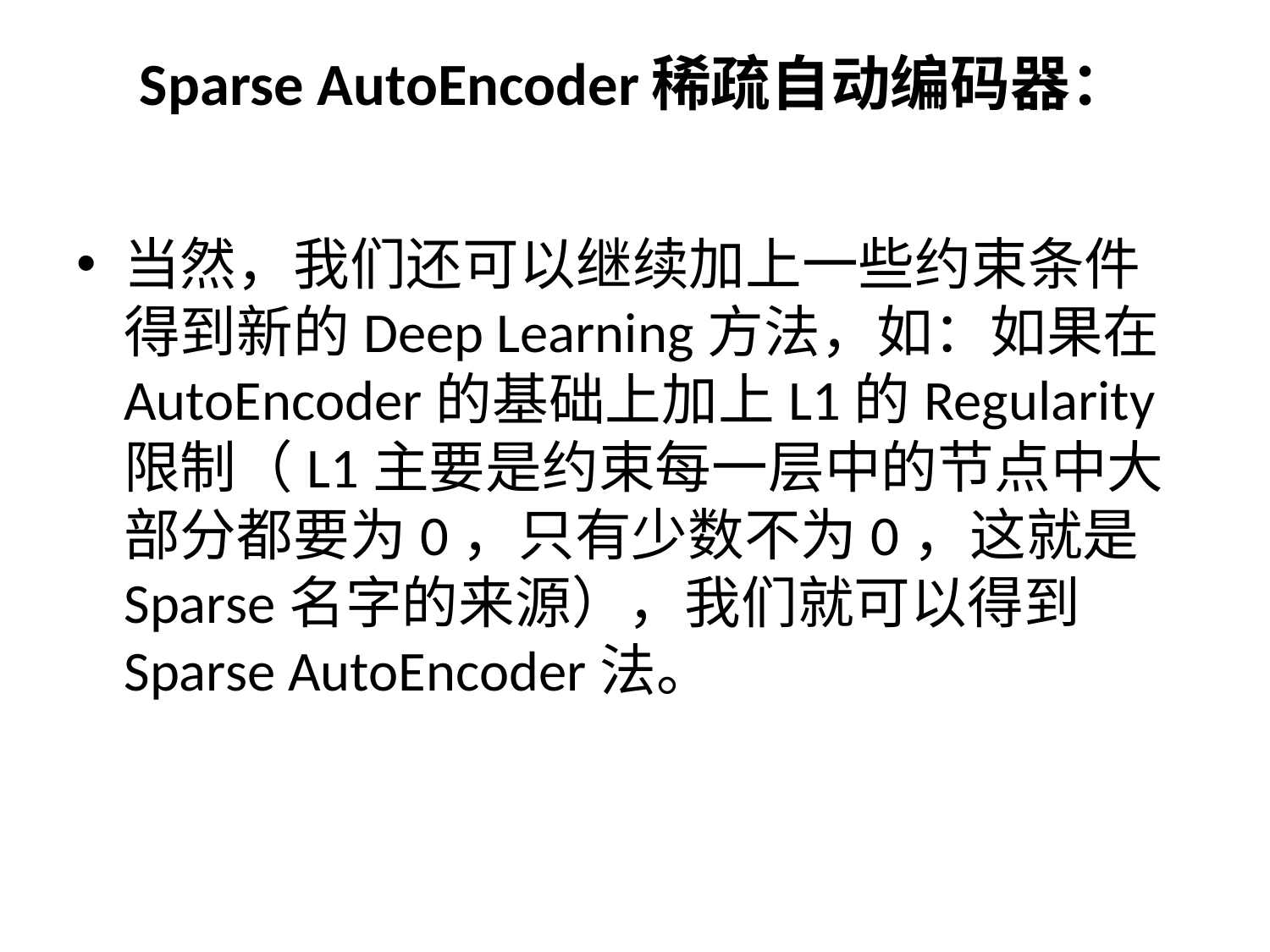

# Sparse AutoEncoder稀疏自动编码器：
当然，我们还可以继续加上一些约束条件得到新的Deep Learning方法，如：如果在AutoEncoder的基础上加上L1的Regularity限制（L1主要是约束每一层中的节点中大部分都要为0，只有少数不为0，这就是Sparse名字的来源），我们就可以得到Sparse AutoEncoder法。